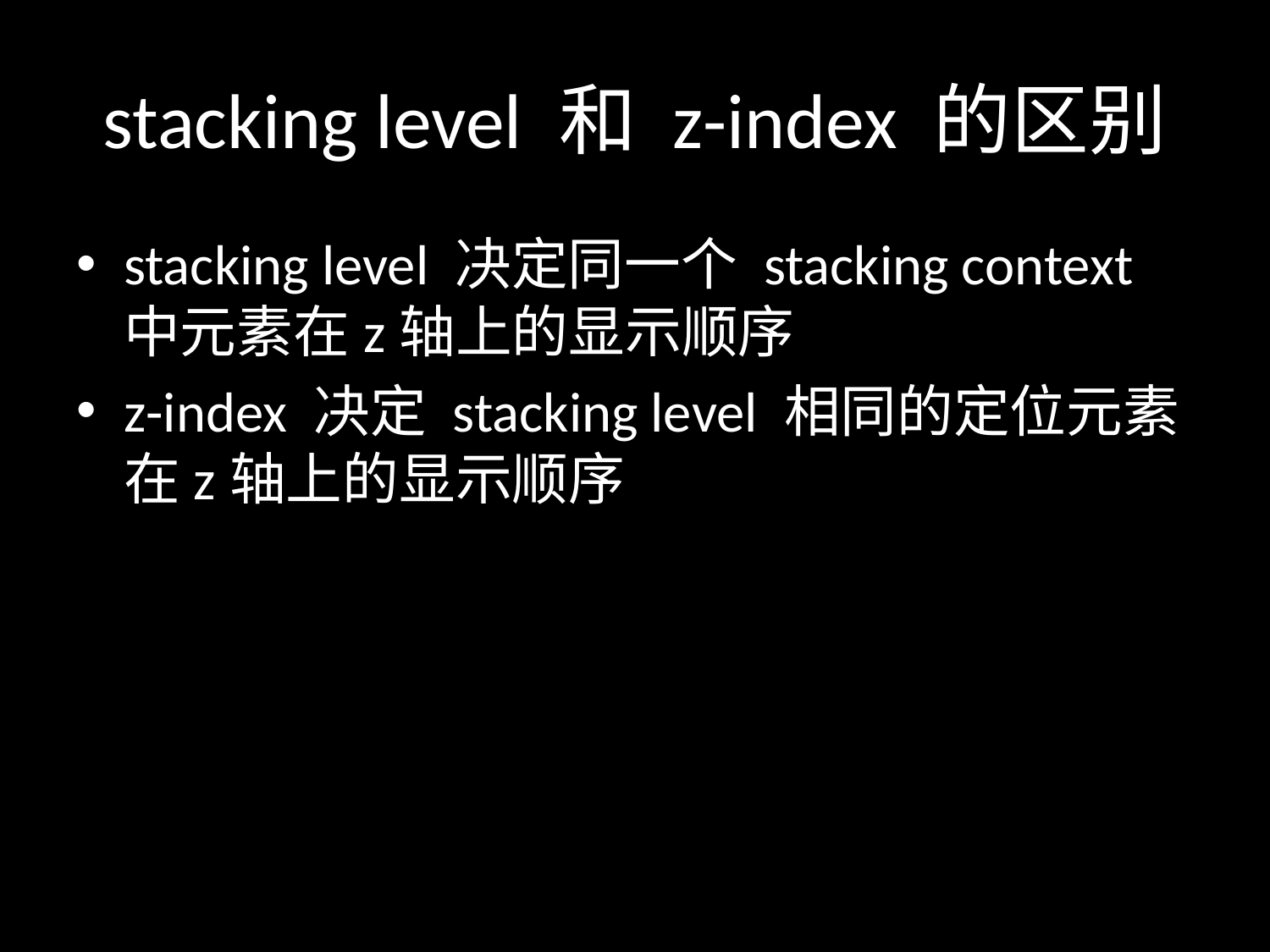

# stacking level 和 z-index 的区别
stacking level 决定同一个 stacking context 中元素在z轴上的显示顺序
z-index 决定 stacking level 相同的定位元素在z轴上的显示顺序